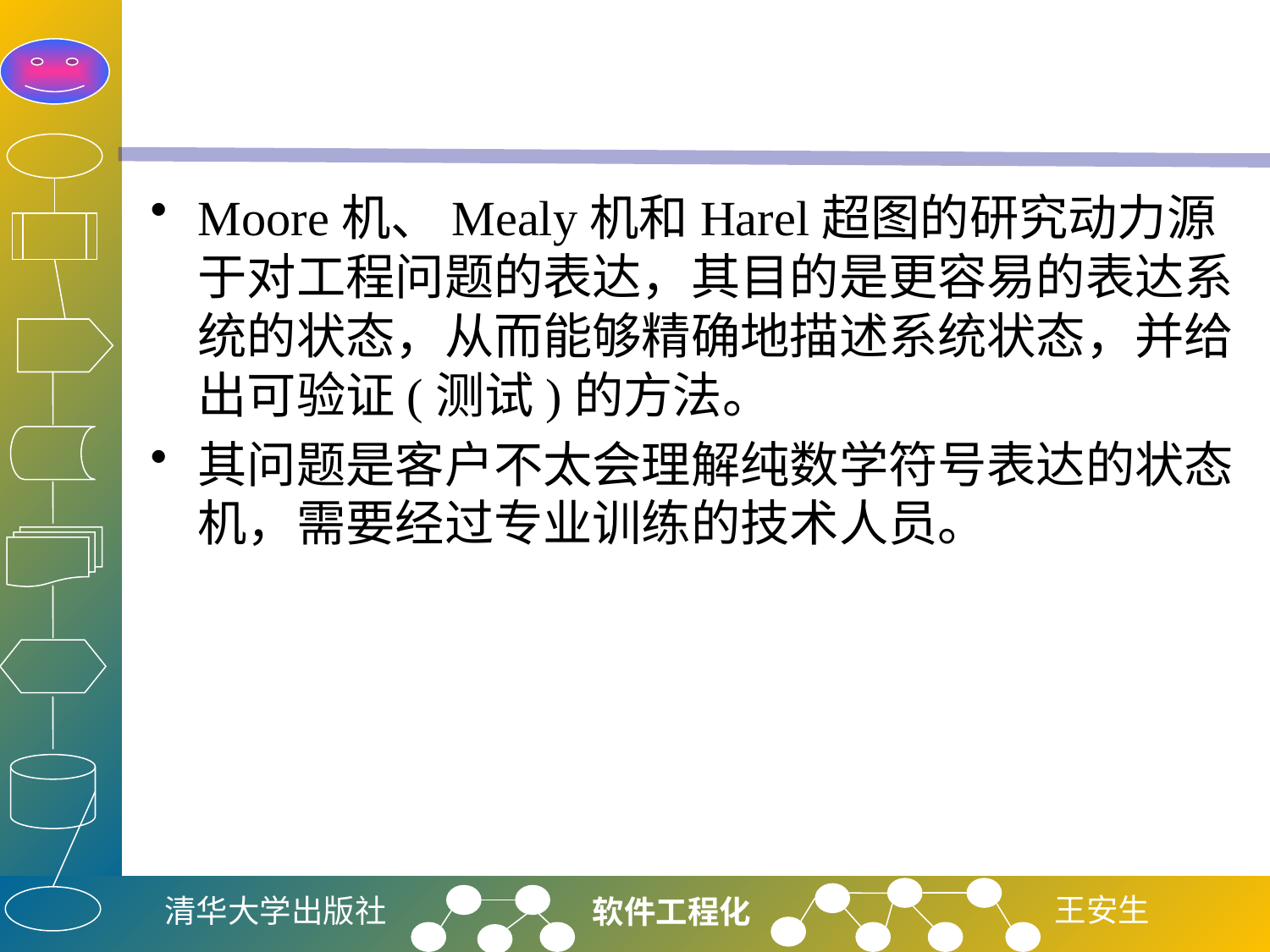

#
Moore机、Mealy机和Harel超图的研究动力源于对工程问题的表达，其目的是更容易的表达系统的状态，从而能够精确地描述系统状态，并给出可验证(测试)的方法。
其问题是客户不太会理解纯数学符号表达的状态机，需要经过专业训练的技术人员。